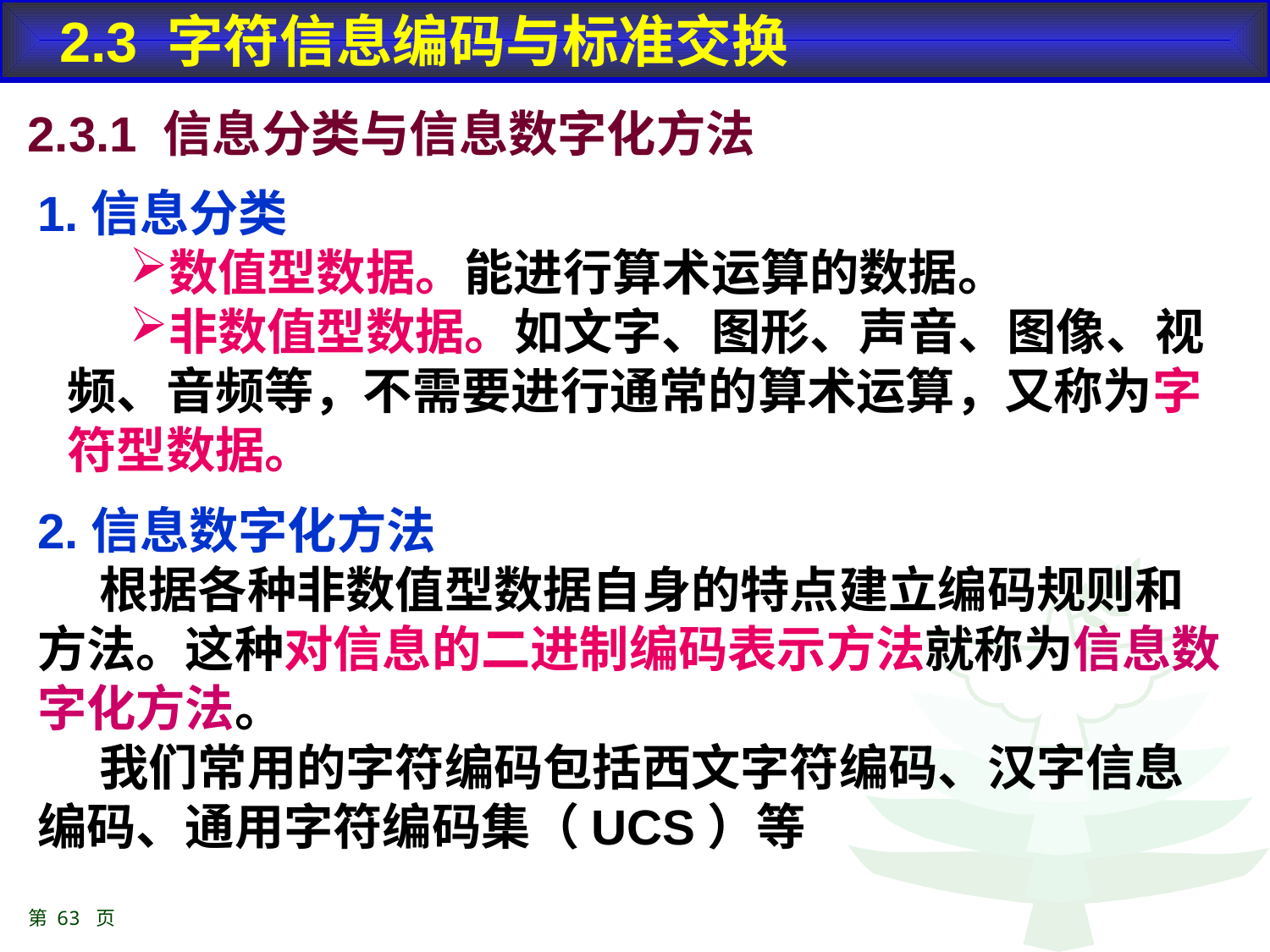

2.3 字符信息编码与标准交换
2.3.1 信息分类与信息数字化方法
1.信息分类
数值型数据。能进行算术运算的数据。
非数值型数据。如文字、图形、声音、图像、视频、音频等，不需要进行通常的算术运算，又称为字符型数据。
2.信息数字化方法
根据各种非数值型数据自身的特点建立编码规则和方法。这种对信息的二进制编码表示方法就称为信息数字化方法。
我们常用的字符编码包括西文字符编码、汉字信息编码、通用字符编码集（UCS）等